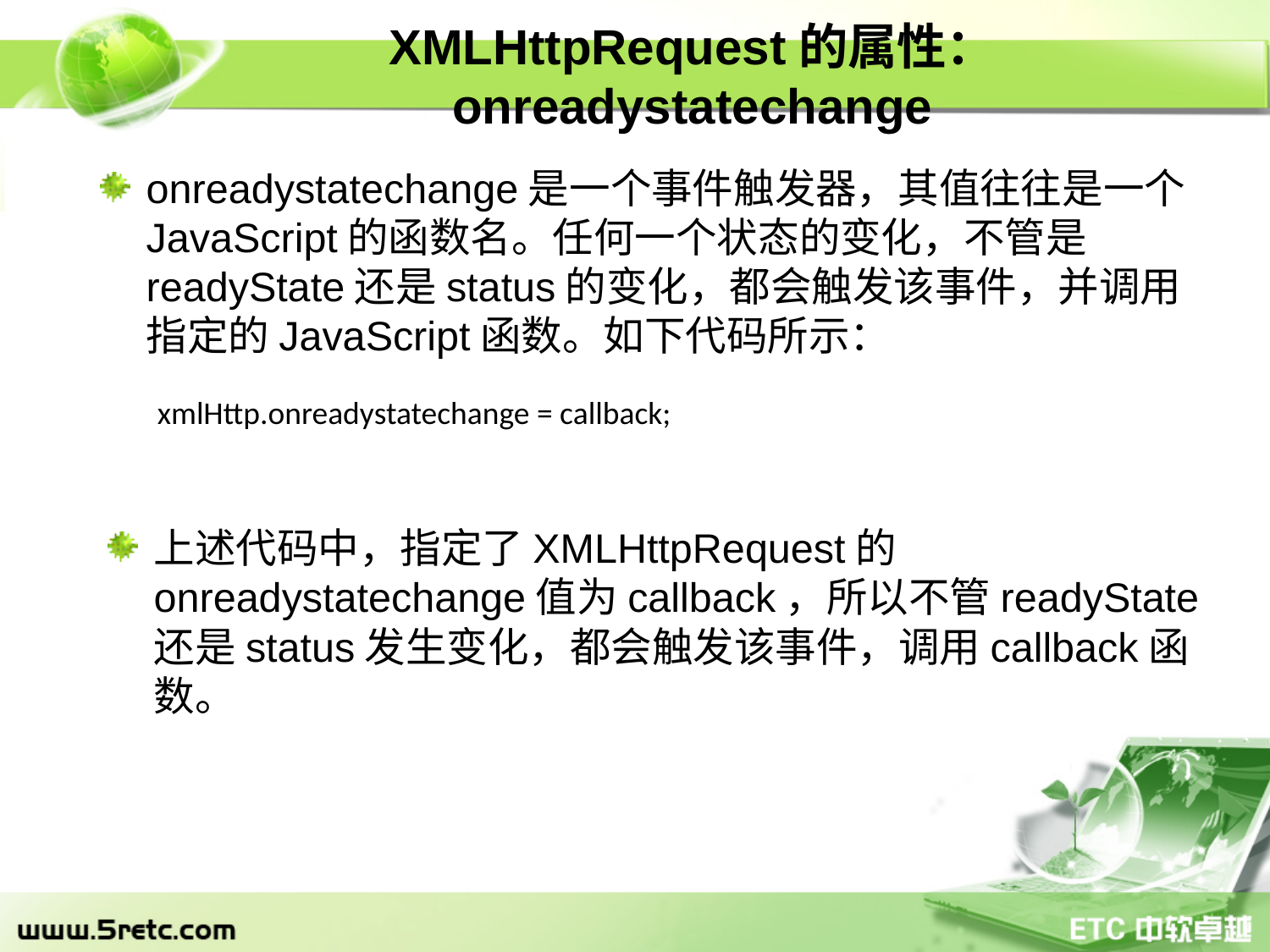

# XMLHttpRequest的属性： onreadystatechange
onreadystatechange是一个事件触发器，其值往往是一个JavaScript的函数名。任何一个状态的变化，不管是readyState还是status的变化，都会触发该事件，并调用指定的JavaScript函数。如下代码所示：

xmlHttp.onreadystatechange = callback;
上述代码中，指定了XMLHttpRequest的onreadystatechange值为callback，所以不管readyState还是status发生变化，都会触发该事件，调用callback函数。